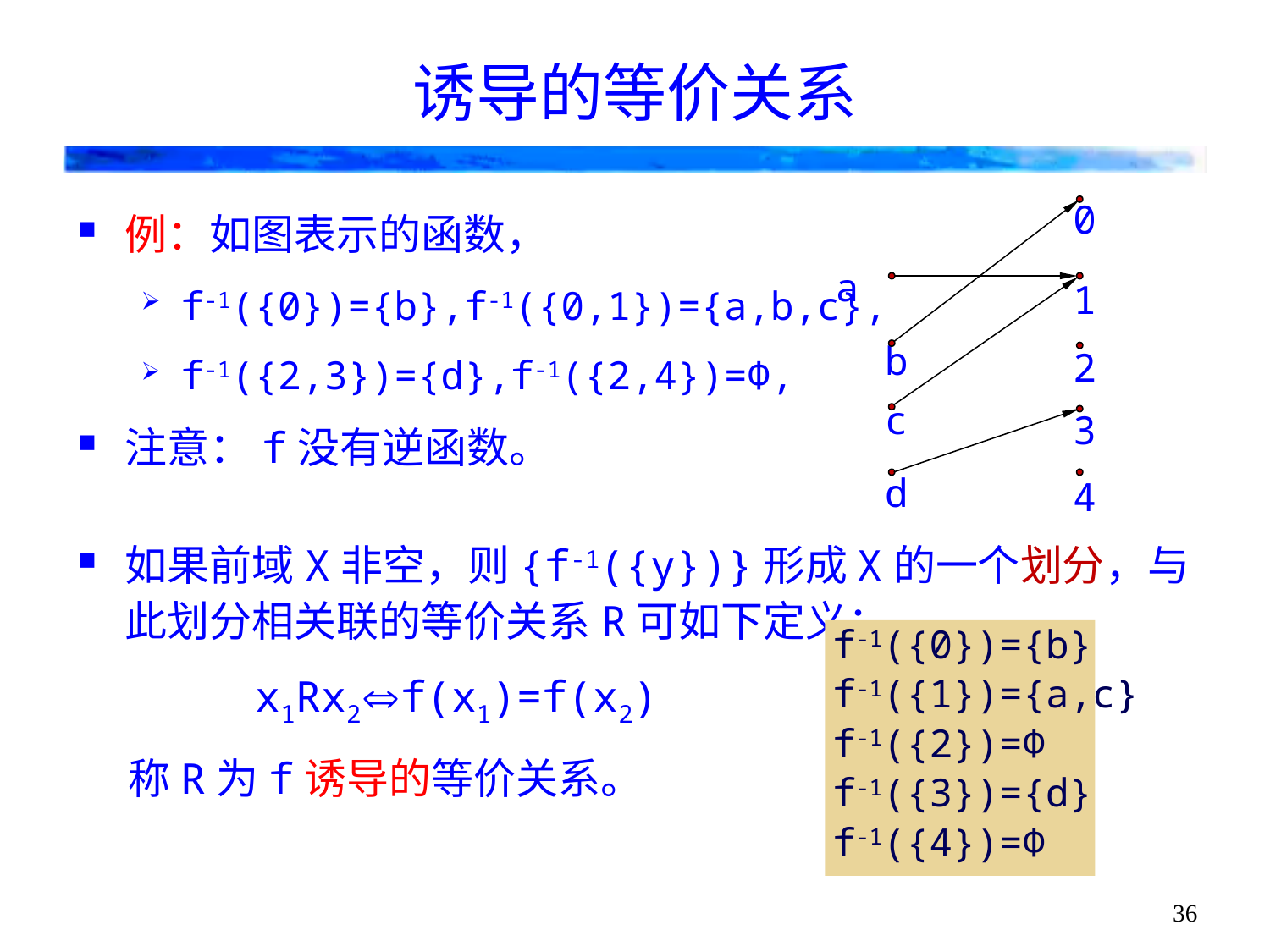

# 诱导的等价关系
例：如图表示的函数，
f-1({0})={b},f-1({0,1})={a,b,c},
f-1({2,3})={d},f-1({2,4})=Φ,
注意：f没有逆函数。
如果前域X非空，则{f-1({y})}形成X的一个划分，与此划分相关联的等价关系R可如下定义：
x1Rx2⇔f(x1)=f(x2)
称R为f诱导的等价关系。

a

1

b

2
c

3

d
4
0
f-1({0})={b}
f-1({1})={a,c}
f-1({2})=Φ
f-1({3})={d}
f-1({4})=Φ
36